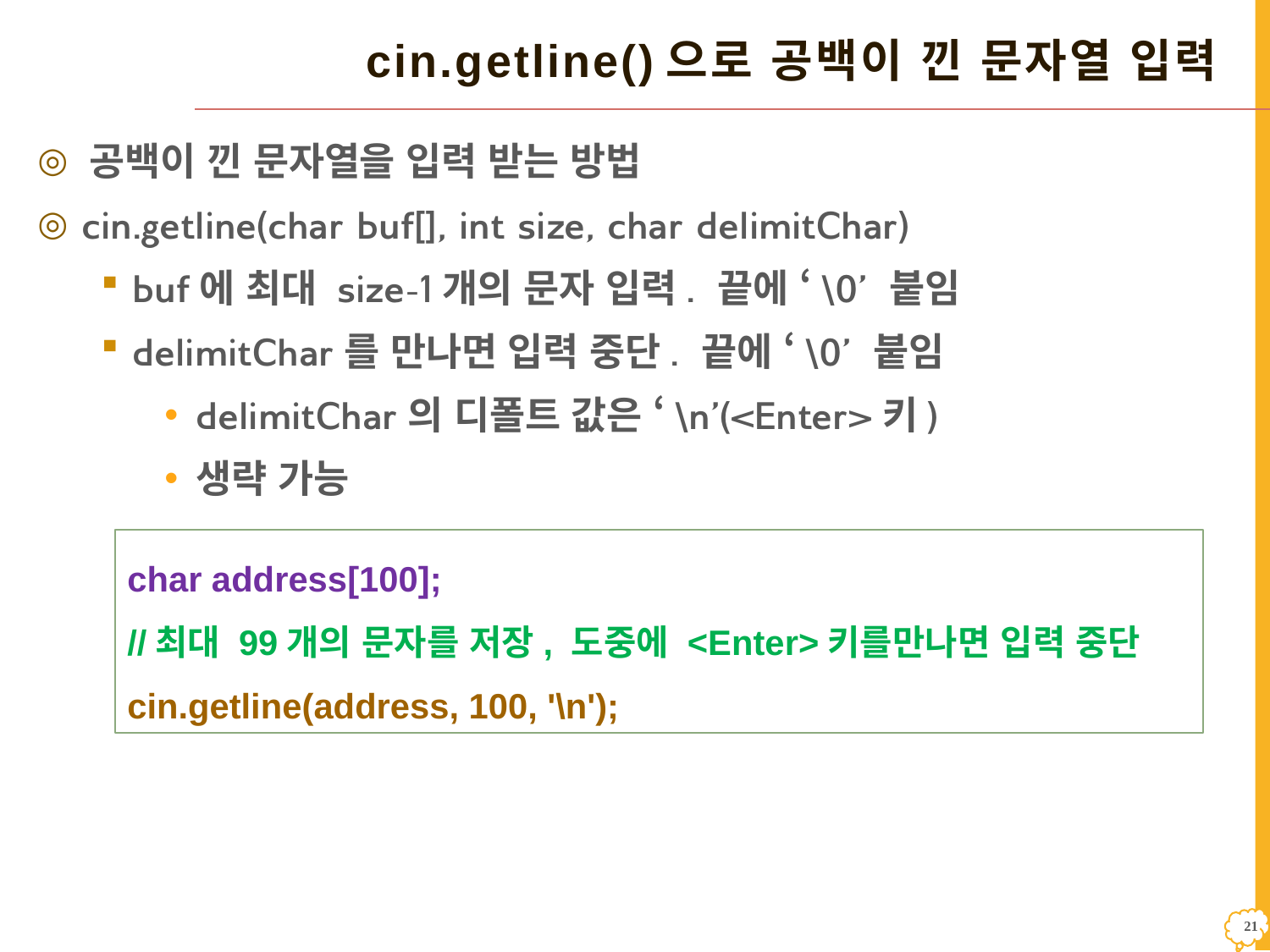

# cin.getline()으로 공백이 낀 문자열 입력
 공백이 낀 문자열을 입력 받는 방법
 cin.getline(char buf[], int size, char delimitChar)
buf에 최대 size-1개의 문자 입력. 끝에 ‘\0’ 붙임
delimitChar를 만나면 입력 중단. 끝에 ‘\0’ 붙임
delimitChar의 디폴트 값은 ‘\n’(<Enter>키)
생략 가능

char address[100];
//최대 99개의 문자를 저장, 도중에 <Enter>키를만나면 입력 중단
cin.getline(address, 100, '\n');
21